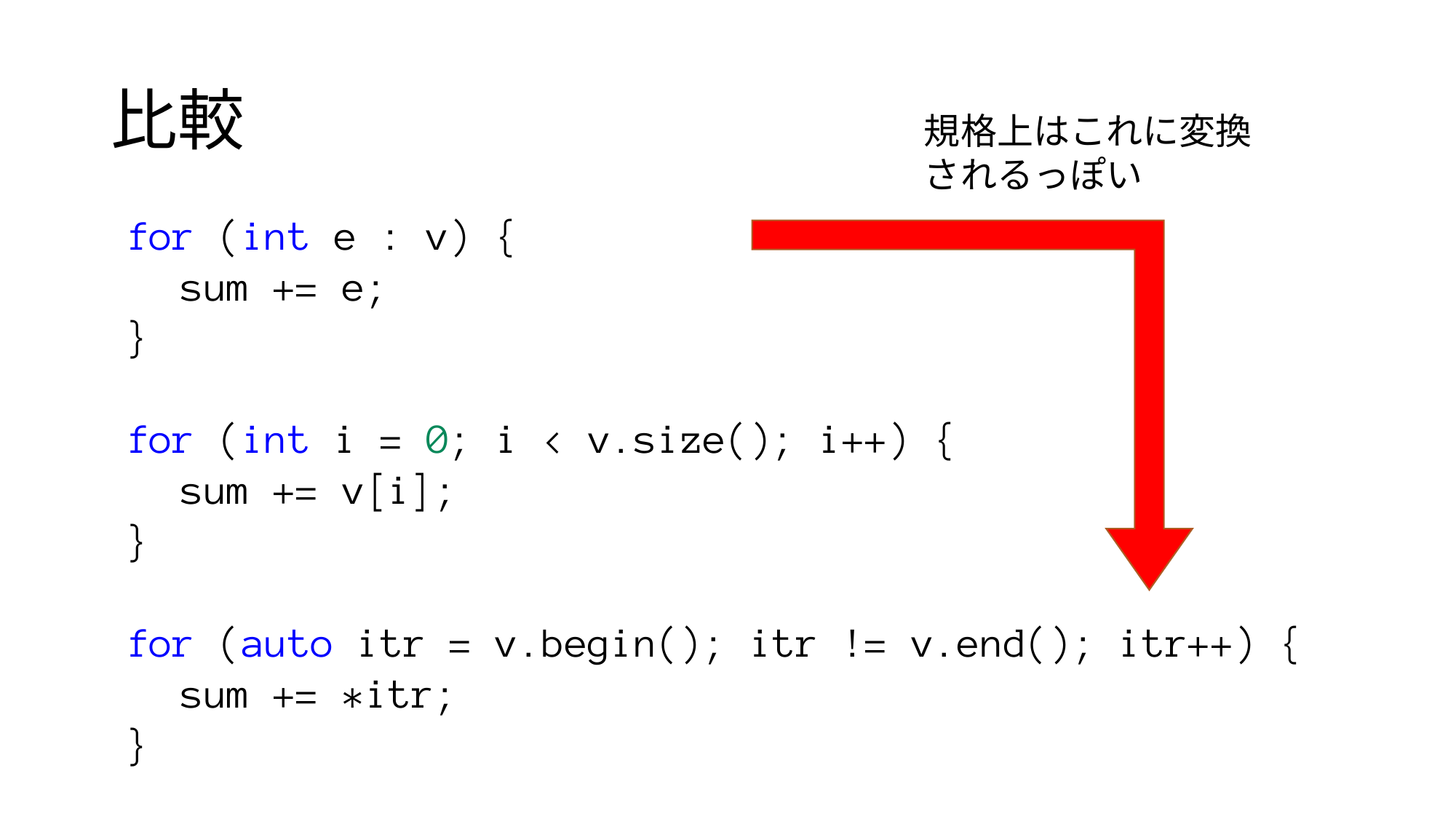

# 比較
規格上はこれに変換されるっぽい
for (int e : v) {
sum += e;
}

for (int i = 0; i < v.size(); i++) {
sum += v[i];
}

for (auto itr = v.begin(); itr != v.end(); itr++) {
sum += *itr;
}